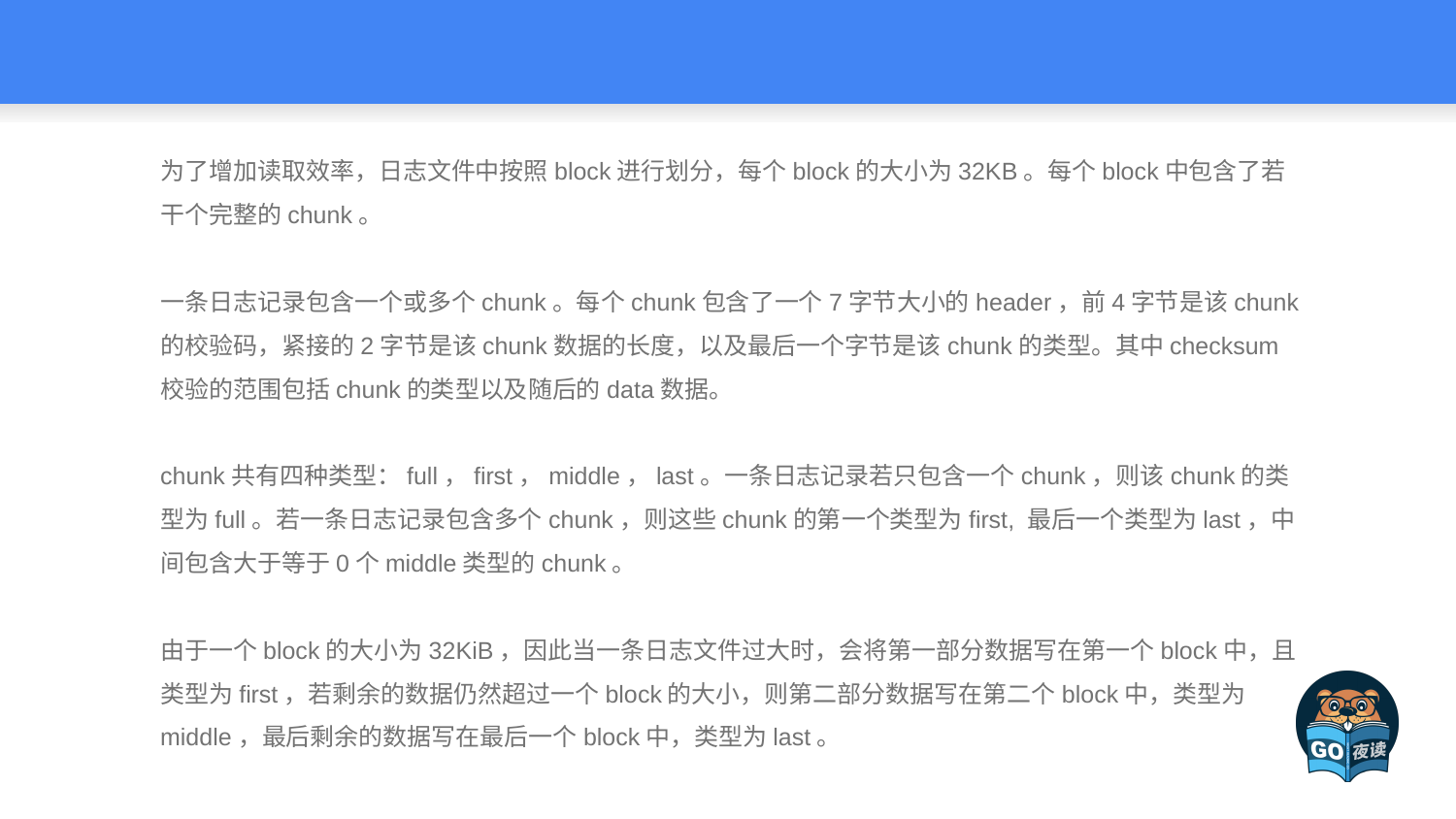

#
为了增加读取效率，日志文件中按照block进行划分，每个block的大小为32KB。每个block中包含了若干个完整的chunk。

一条日志记录包含一个或多个chunk。每个chunk包含了一个7字节大小的header，前4字节是该chunk的校验码，紧接的2字节是该chunk数据的长度，以及最后一个字节是该chunk的类型。其中checksum校验的范围包括chunk的类型以及随后的data数据。

chunk共有四种类型：full，first，middle，last。一条日志记录若只包含一个chunk，则该chunk的类型为full。若一条日志记录包含多个chunk，则这些chunk的第一个类型为first, 最后一个类型为last，中间包含大于等于0个middle类型的chunk。

由于一个block的大小为32KiB，因此当一条日志文件过大时，会将第一部分数据写在第一个block中，且类型为first，若剩余的数据仍然超过一个block的大小，则第二部分数据写在第二个block中，类型为middle，最后剩余的数据写在最后一个block中，类型为last。
9